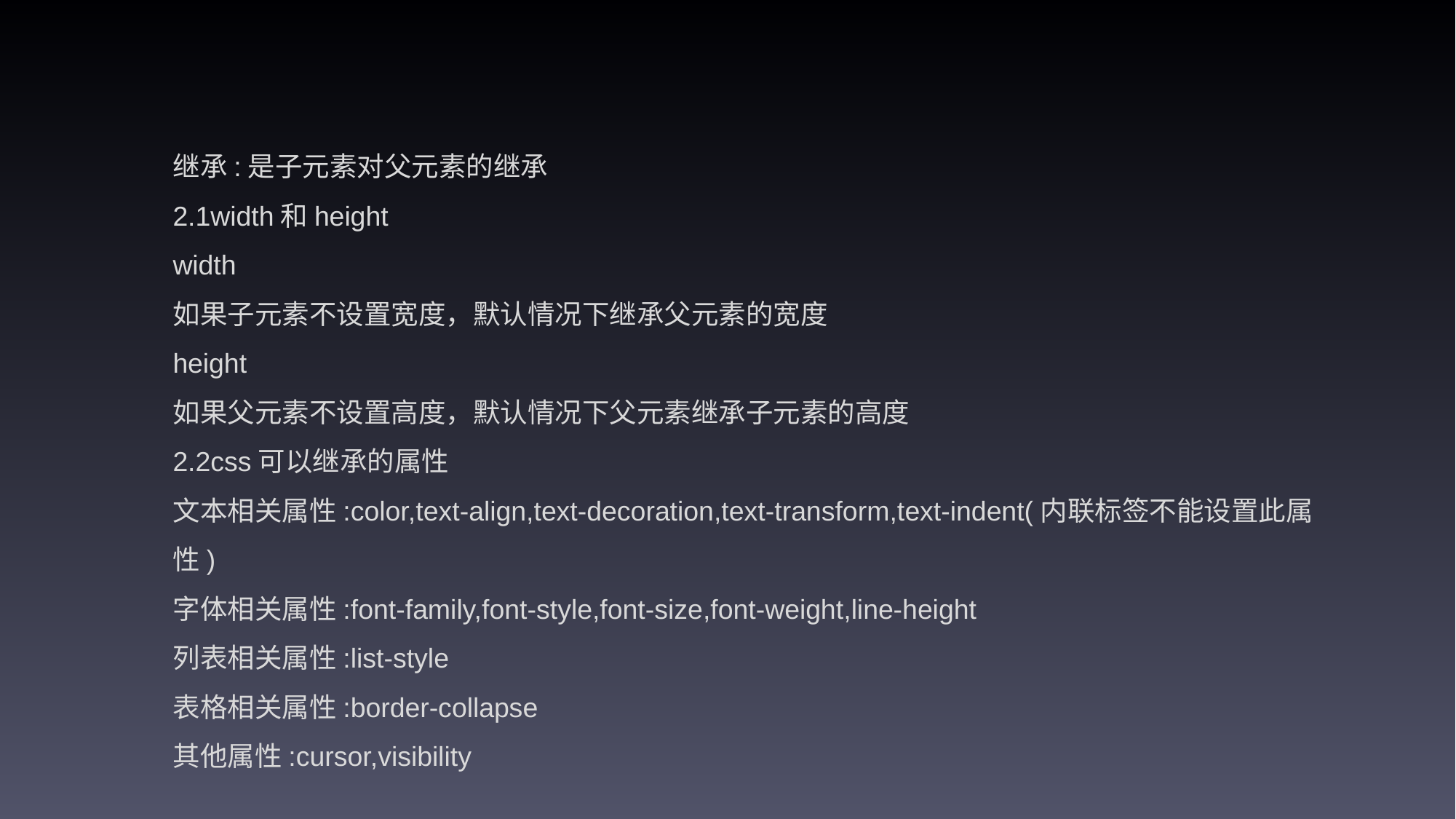

继承:是子元素对父元素的继承
2.1width和height
width
如果子元素不设置宽度，默认情况下继承父元素的宽度
height
如果父元素不设置高度，默认情况下父元素继承子元素的高度
2.2css可以继承的属性
文本相关属性:color,text-align,text-decoration,text-transform,text-indent(内联标签不能设置此属性)
字体相关属性:font-family,font-style,font-size,font-weight,line-height
列表相关属性:list-style
表格相关属性:border-collapse
其他属性:cursor,visibility